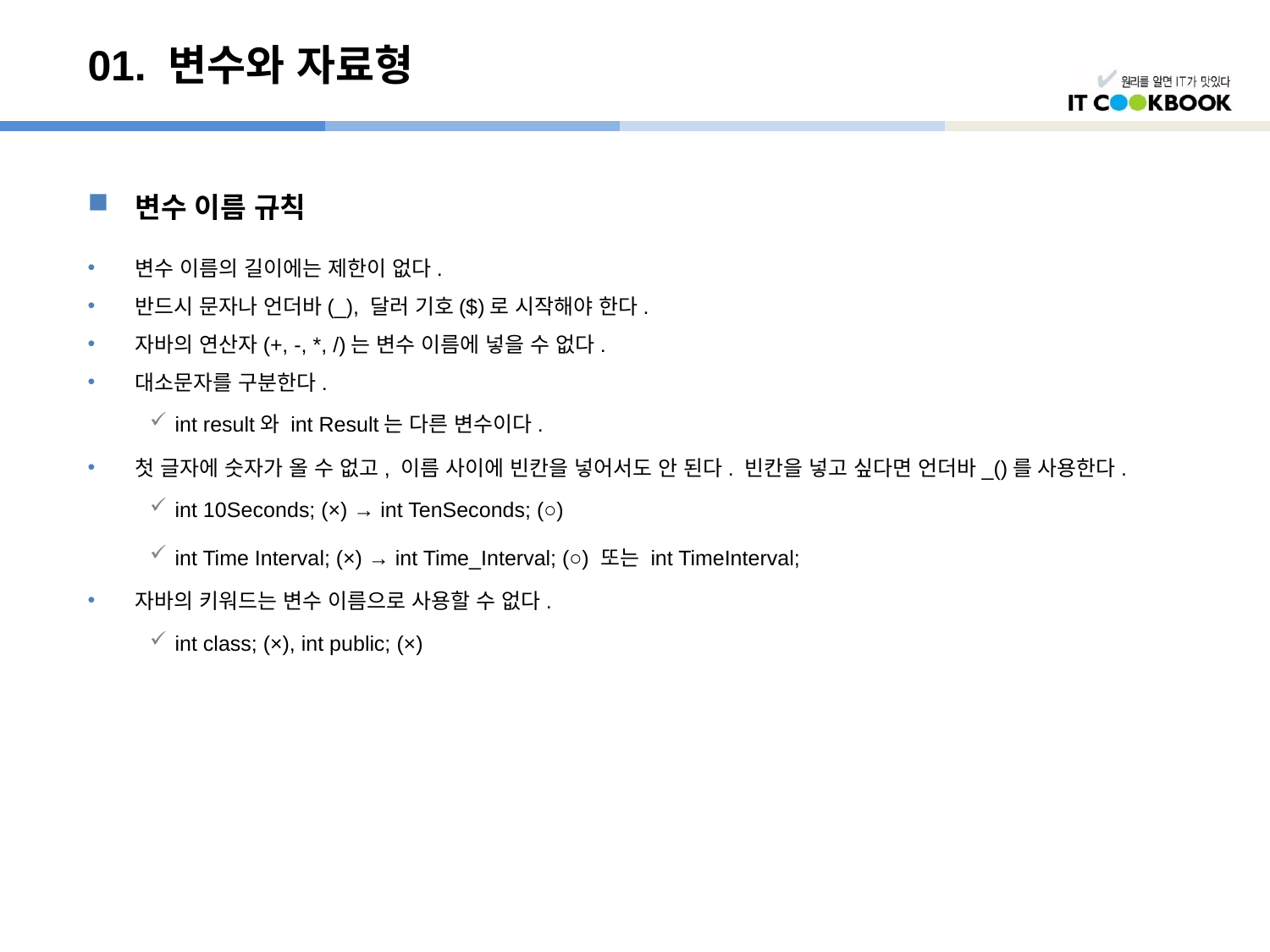

# 01. 변수와 자료형
변수 이름 규칙

변수 이름의 길이에는 제한이 없다.
반드시 문자나 언더바(_), 달러 기호($)로 시작해야 한다.
자바의 연산자(+, -, *, /)는 변수 이름에 넣을 수 없다.
대소문자를 구분한다.
int result와 int Result는 다른 변수이다.
첫 글자에 숫자가 올 수 없고, 이름 사이에 빈칸을 넣어서도 안 된다. 빈칸을 넣고 싶다면 언더바_()를 사용한다.
int 10Seconds; (×) → int TenSeconds; (○)
int Time Interval; (×) → int Time_Interval; (○) 또는 int TimeInterval;
자바의 키워드는 변수 이름으로 사용할 수 없다.
int class; (×), int public; (×)